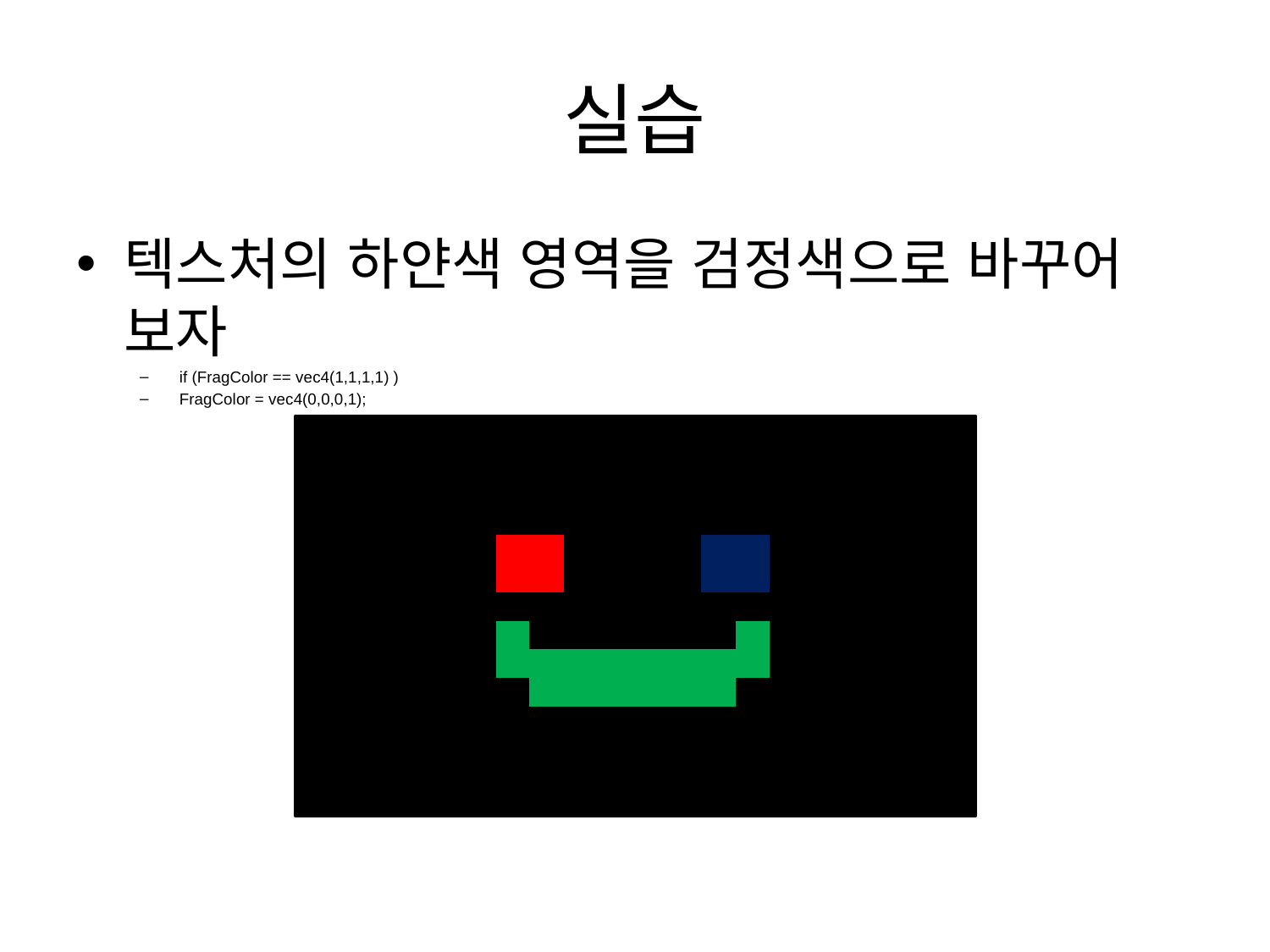

# 실습
텍스처의 하얀색 영역을 검정색으로 바꾸어 보자
if (FragColor == vec4(1,1,1,1) )
FragColor = vec4(0,0,0,1);

|  |  |  |  |  |  |  |  |
| --- | --- | --- | --- | --- | --- | --- | --- |
|  |  |  |  |  |  |  |  |
|  |  |  |  |  |  |  |  |
|  |  |  |  |  |  |  |  |
|  |  |  |  |  |  |  |  |
|  |  |  |  |  |  |  |  |
|  |  |  |  |  |  |  |  |
|  |  |  |  |  |  |  |  |